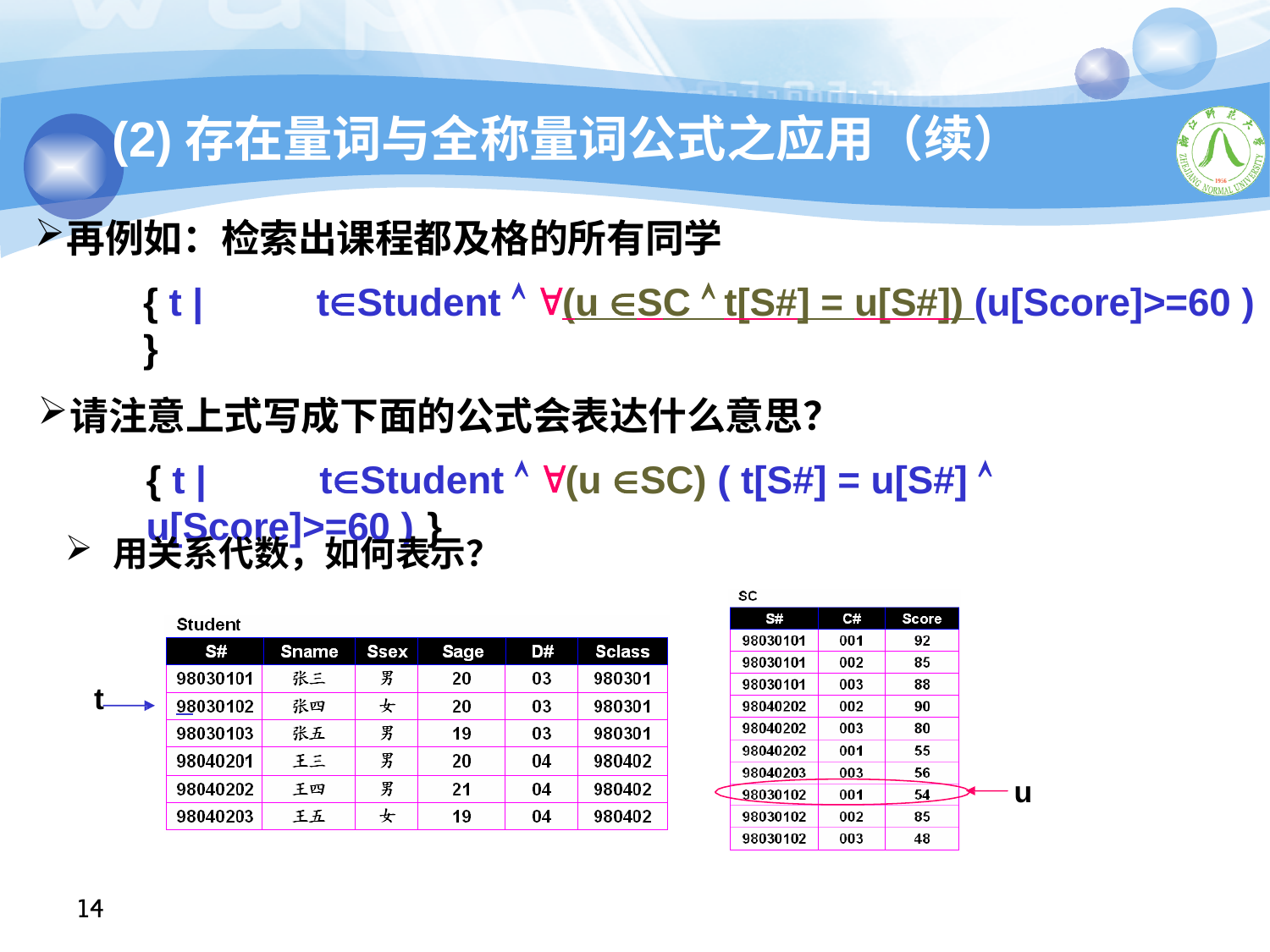

# (2)存在量词与全称量词公式之应用（续）
再例如：检索出课程都及格的所有同学
{ t |	t∈Student ∧ ∀(u ∈SC ∧ t[S#] = u[S#]) (u[Score]>=60 ) }
请注意上式写成下面的公式会表达什么意思？
{ t |	t∈Student ∧ ∀(u ∈SC) ( t[S#] = u[S#] ∧ u[Score]>=60 ) }
用关系代数，如何表示？

t

u

14